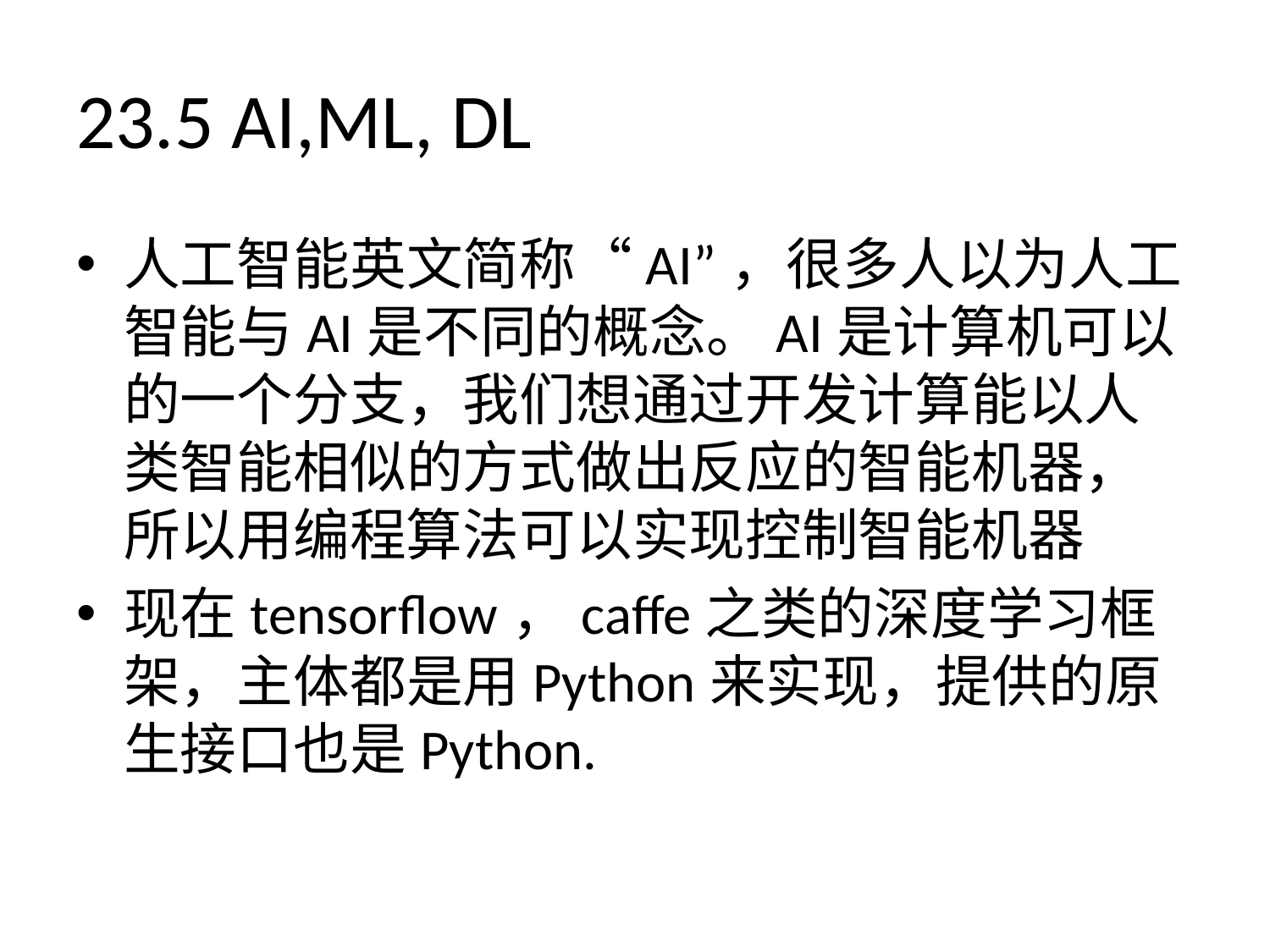

# 23.5 AI,ML, DL
人工智能英文简称“AI”，很多人以为人工智能与AI是不同的概念。AI是计算机可以的一个分支，我们想通过开发计算能以人类智能相似的方式做出反应的智能机器，所以用编程算法可以实现控制智能机器
现在tensorflow，caffe之类的深度学习框架，主体都是用Python来实现，提供的原生接口也是Python.